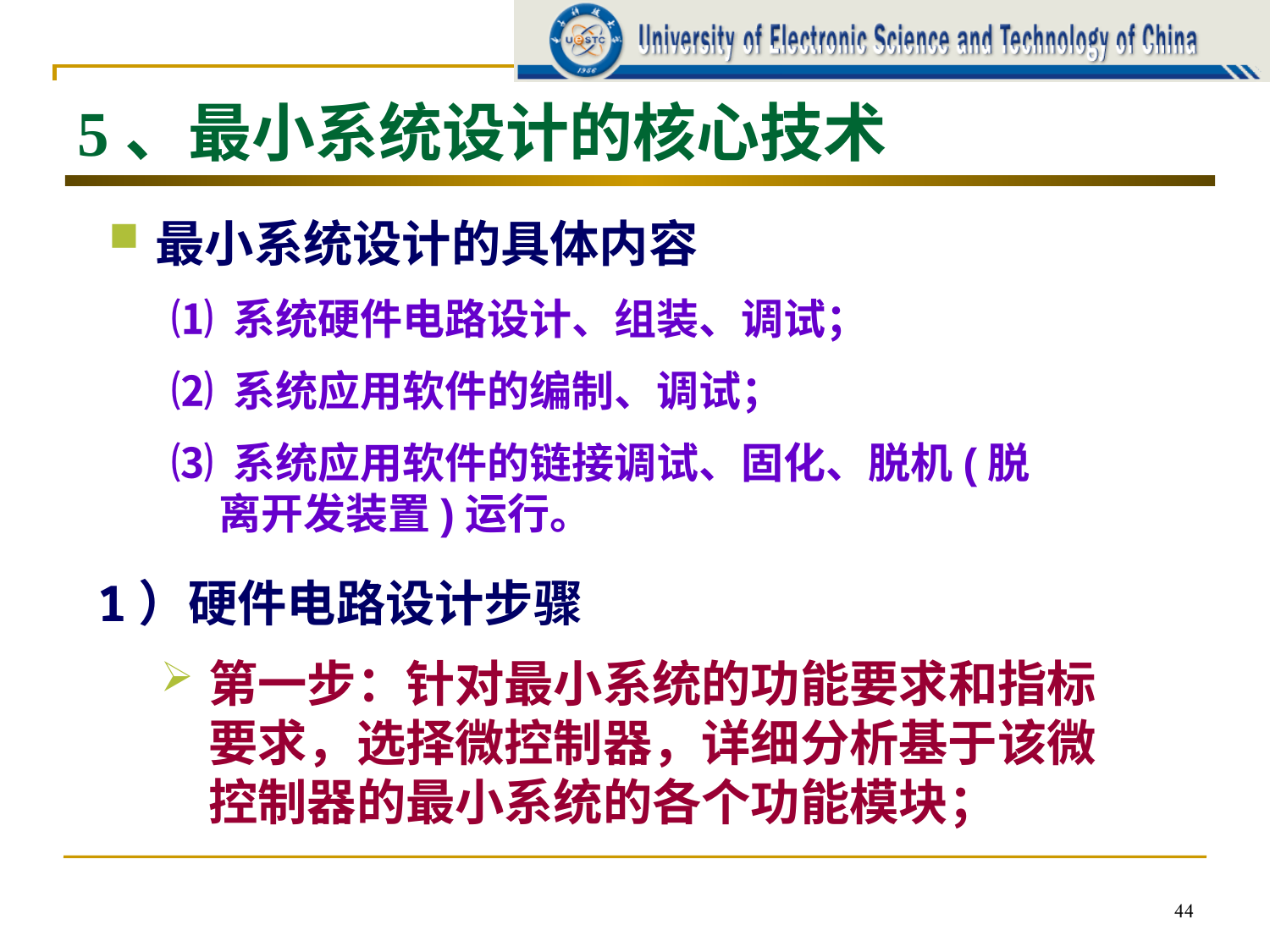

# 5、最小系统设计的核心技术
最小系统设计的具体内容
⑴ 系统硬件电路设计、组装、调试；
⑵ 系统应用软件的编制、调试；
⑶ 系统应用软件的链接调试、固化、脱机(脱离开发装置)运行。
1）硬件电路设计步骤
第一步：针对最小系统的功能要求和指标要求，选择微控制器，详细分析基于该微控制器的最小系统的各个功能模块；
44